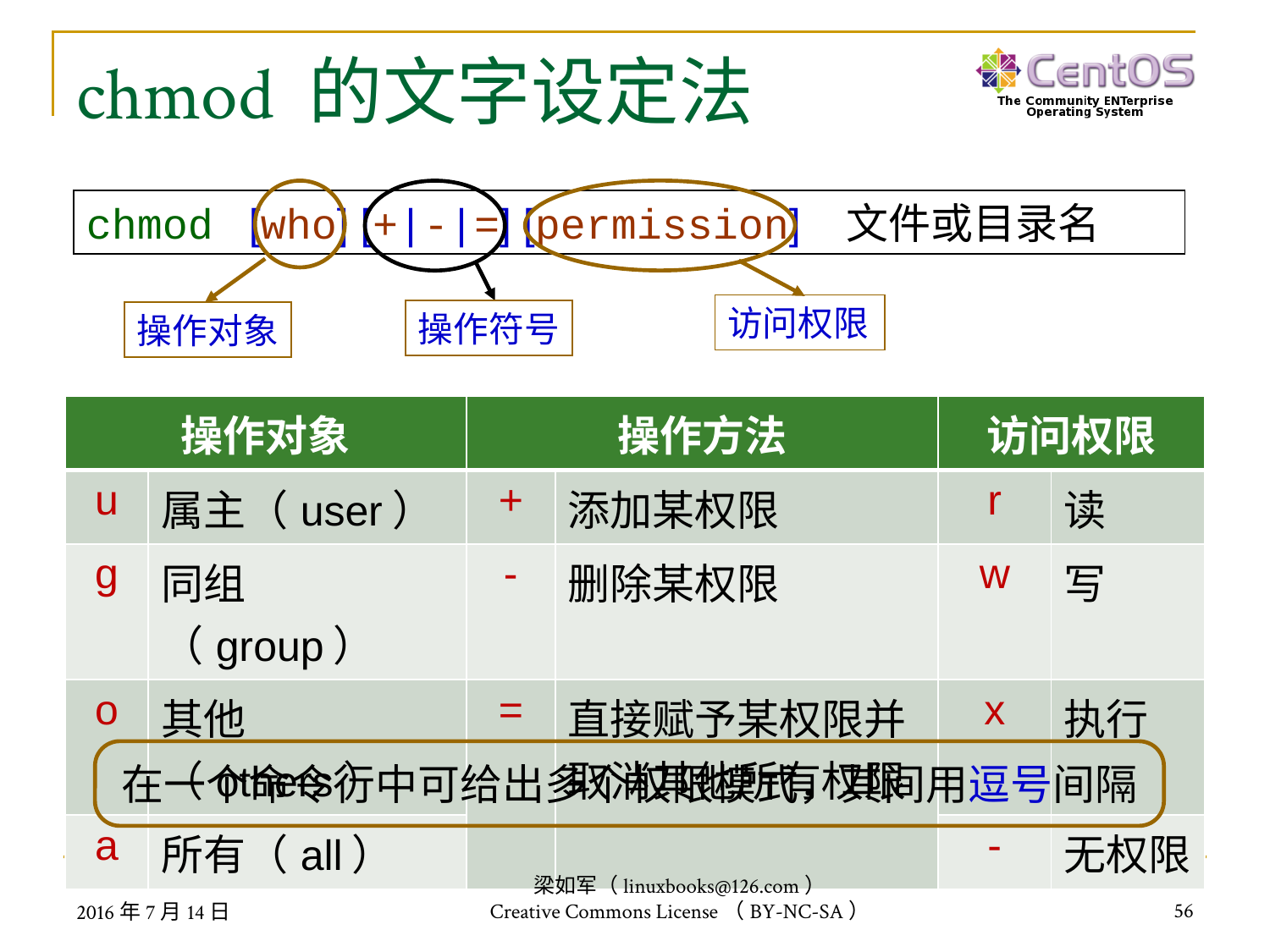

# chmod 的文字设定法

访问权限

操作对象

操作符号
chmod   [who] [+|-|=] [permission]   文件或目录名
| 操作对象 |  | 操作方法 |  | 访问权限 |  |
| --- | --- | --- | --- | --- | --- |
| u | 属主（user） | + | 添加某权限 | r | 读 |
| g | 同组（group） | - | 删除某权限 | w | 写 |
| o | 其他（others） | = | 直接赋予某权限并取消其他所有权限 | x | 执行 |
| a | 所有（all） |  |  | - | 无权限 |
在一个命令行中可给出多个权限模式，其间用逗号间隔
梁如军（linuxbooks@126.com）
Creative Commons License（BY-NC-SA）
2016年7月14日
56